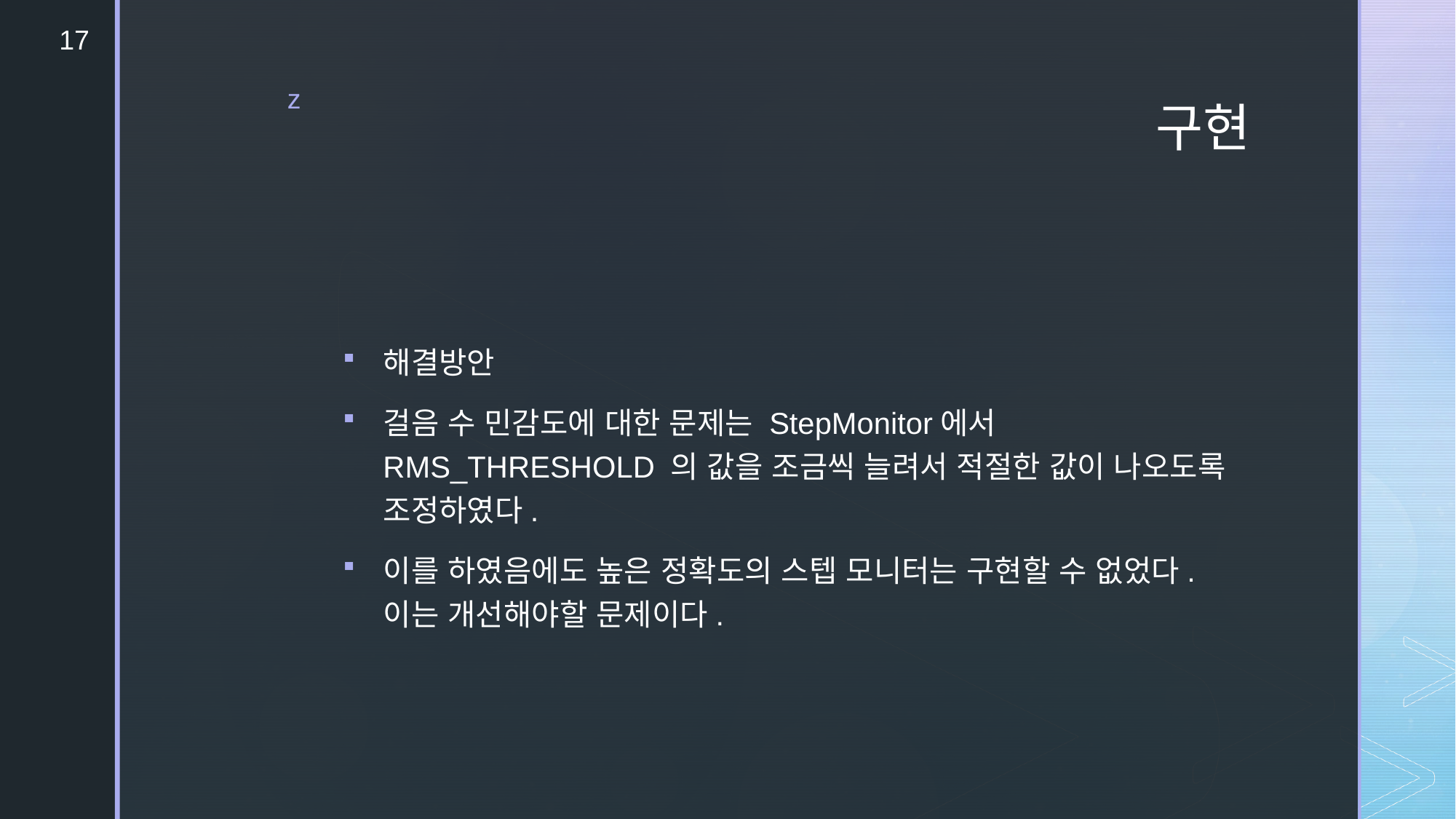

17
# 구현
해결방안
걸음 수 민감도에 대한 문제는 StepMonitor에서 RMS_THRESHOLD 의 값을 조금씩 늘려서 적절한 값이 나오도록 조정하였다.
이를 하였음에도 높은 정확도의 스텝 모니터는 구현할 수 없었다. 이는 개선해야할 문제이다.